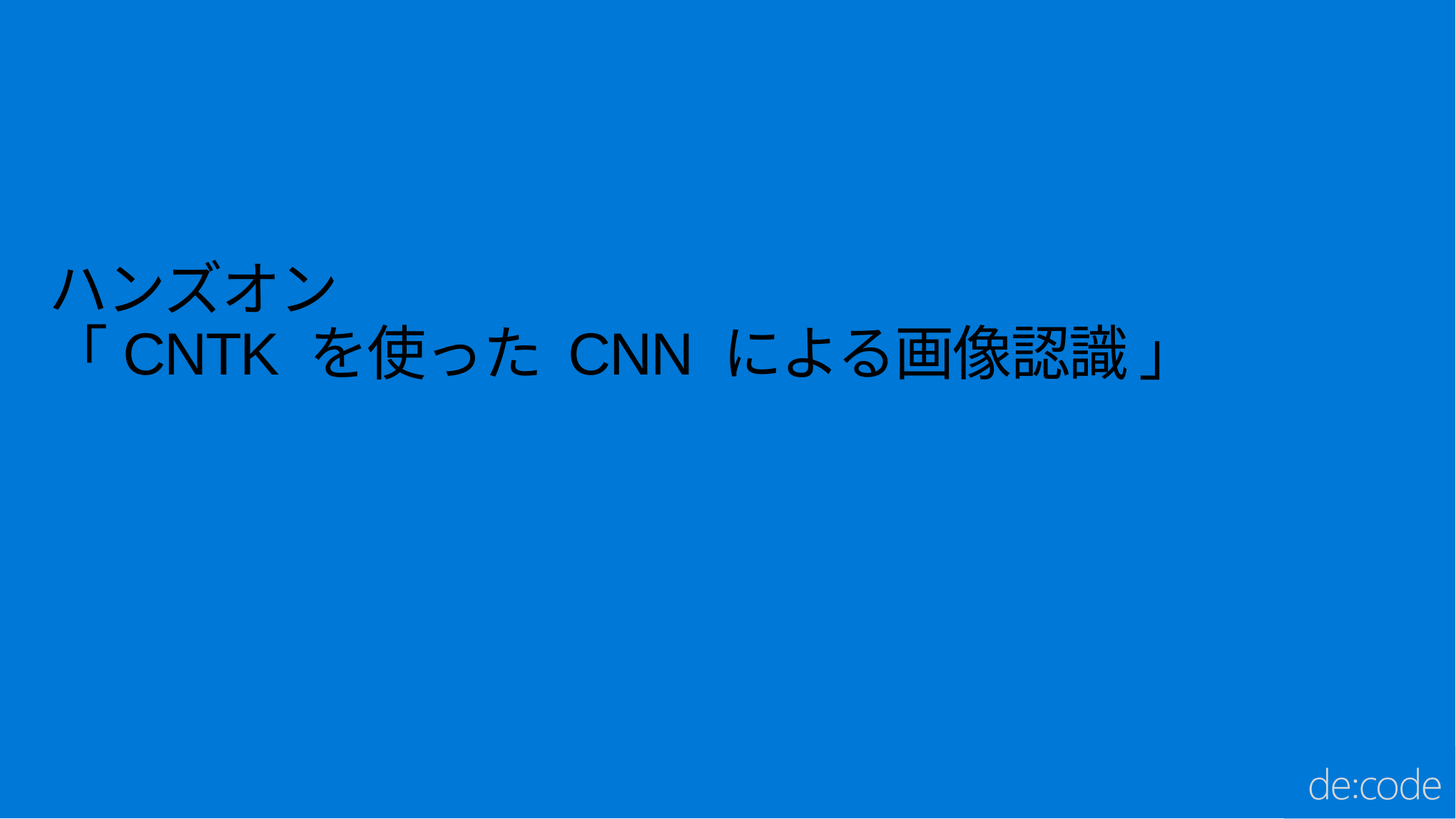

# ハンズオン 「CNTK を使った CNN による画像認識 」